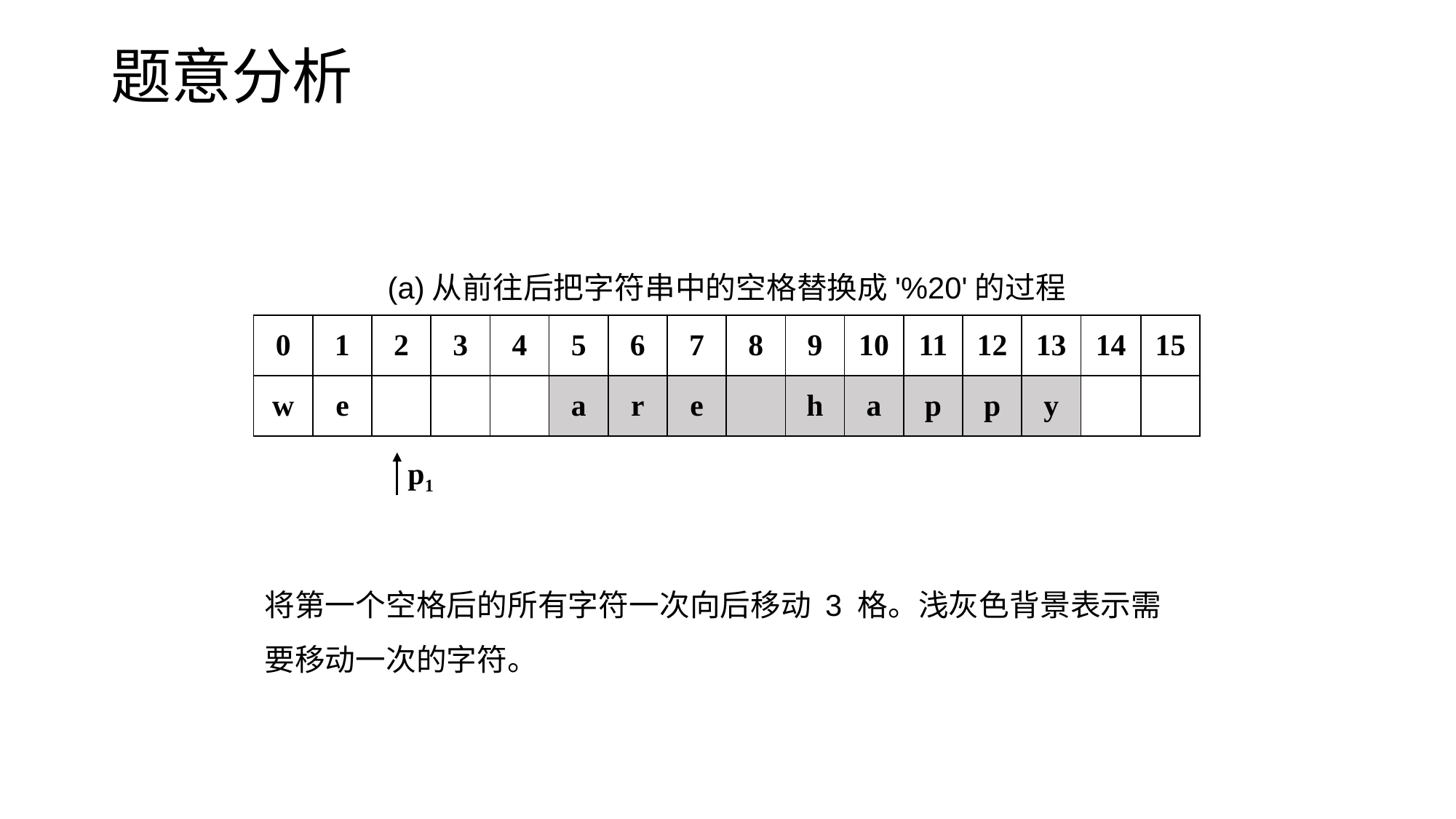

# 题意分析
(a)从前往后把字符串中的空格替换成'%20'的过程
| 0 | 1 | 2 | 3 | 4 | 5 | 6 | 7 | 8 | 9 | 10 | 11 | 12 | 13 | 14 | 15 |
| --- | --- | --- | --- | --- | --- | --- | --- | --- | --- | --- | --- | --- | --- | --- | --- |
| w | e |  |  |  | a | r | e |  | h | a | p | p | y |  |  |
p1
将第一个空格后的所有字符一次向后移动 3 格。浅灰色背景表示需要移动一次的字符。